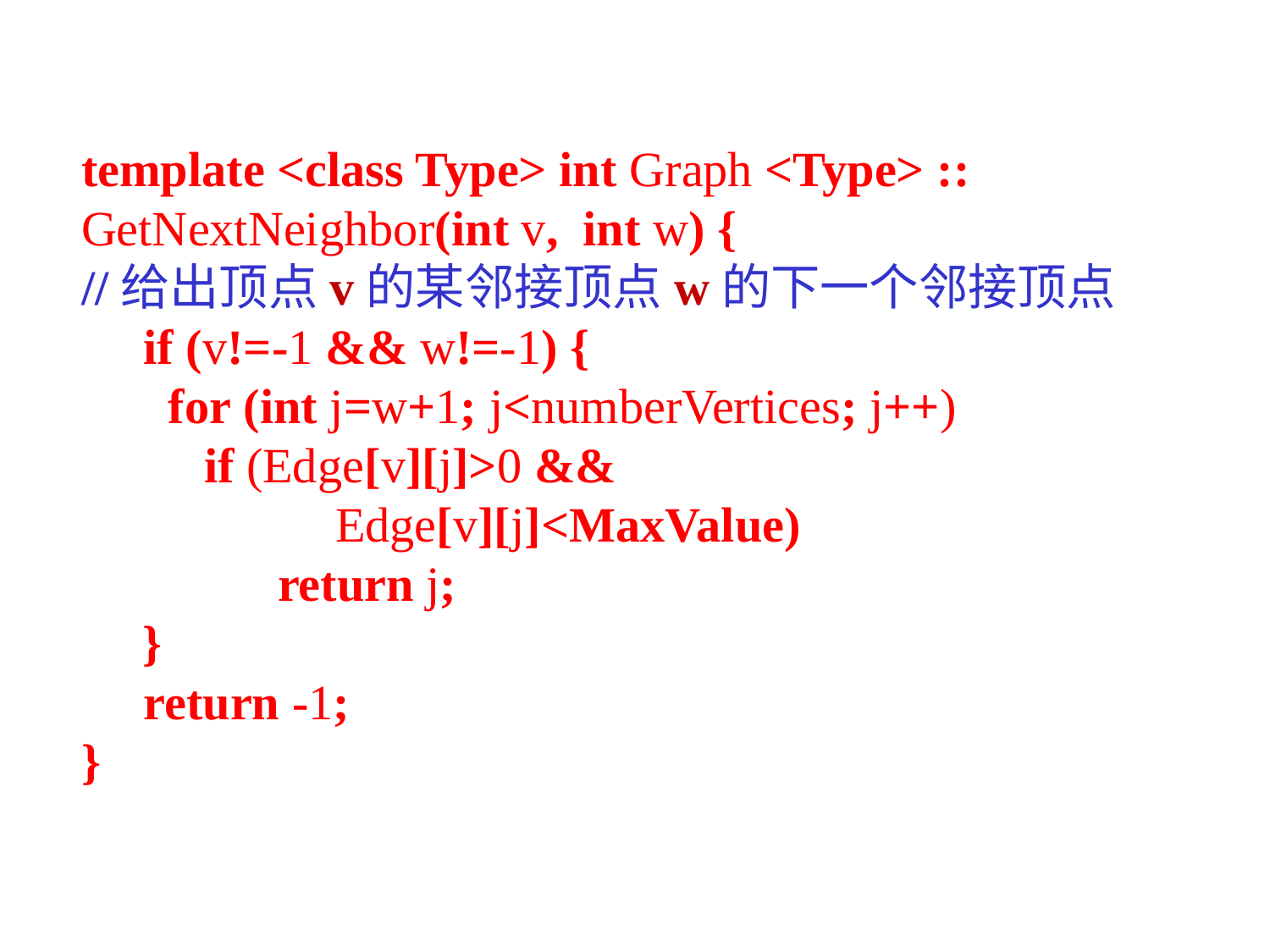

template <class Type> int Graph <Type> ::
GetNextNeighbor(int v,  int w) {
//给出顶点v的某邻接顶点w的下一个邻接顶点
	    if (v!=-1 && w!=-1) {
	      for (int j=w+1; j<numberVertices; j++)
          if (Edge[v][j]>0 &&
                	Edge[v][j]<MaxValue)
                return j;
     }
	    return -1;
}
29